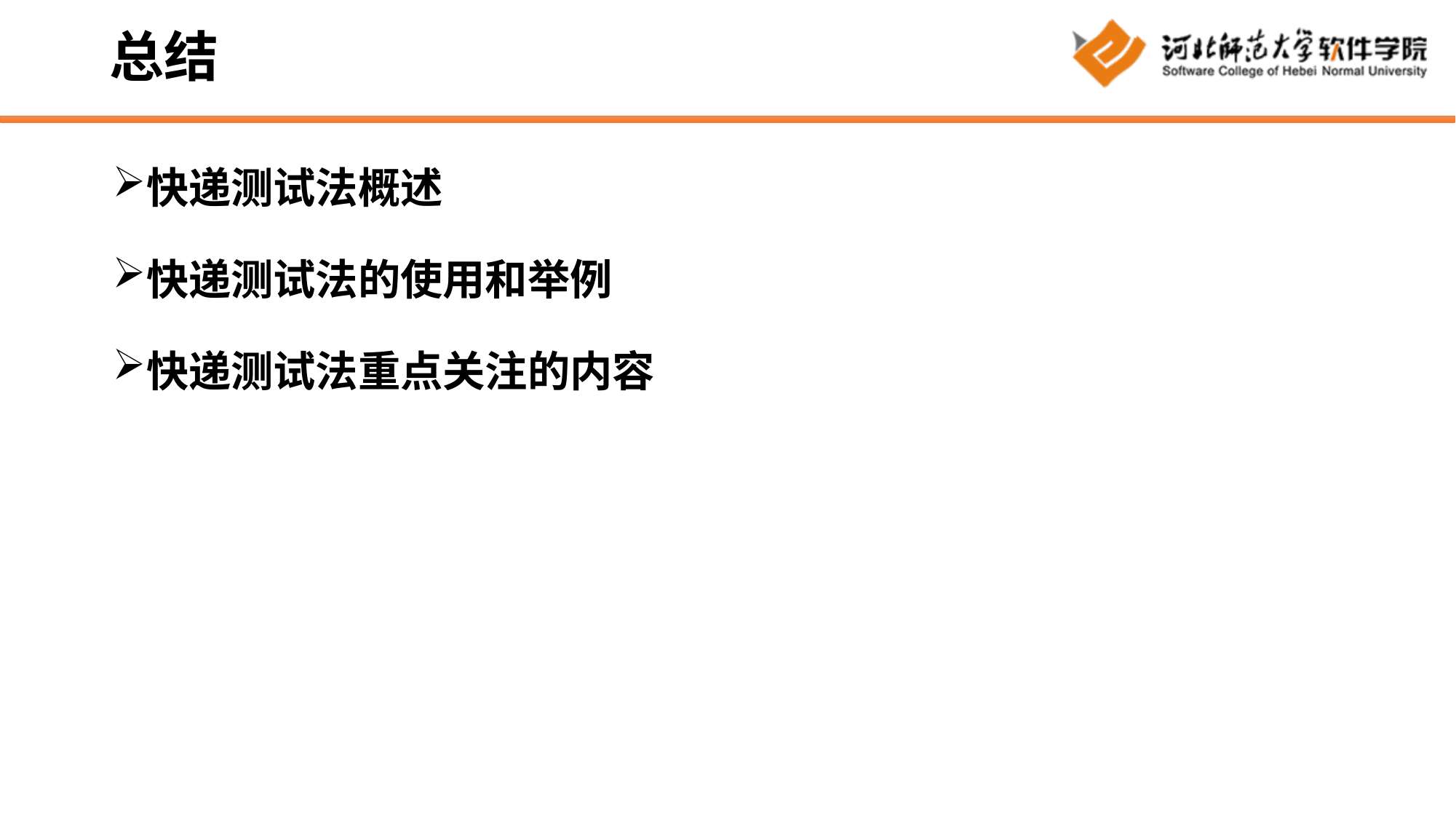

# 总结
快递测试法概述
快递测试法的使用和举例
快递测试法重点关注的内容